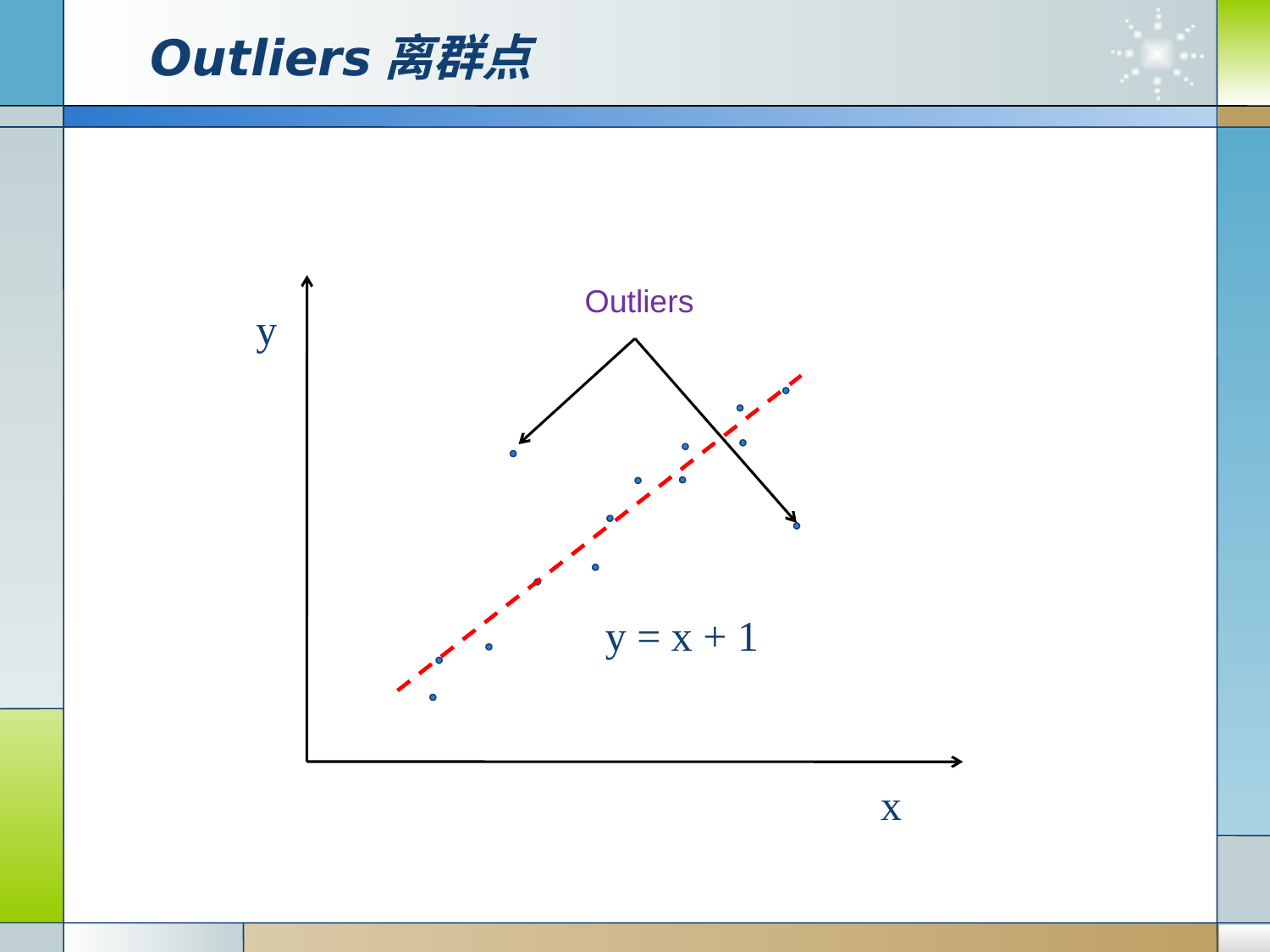

# Outliers离群点
Outliers
y

y = x + 1

x
7